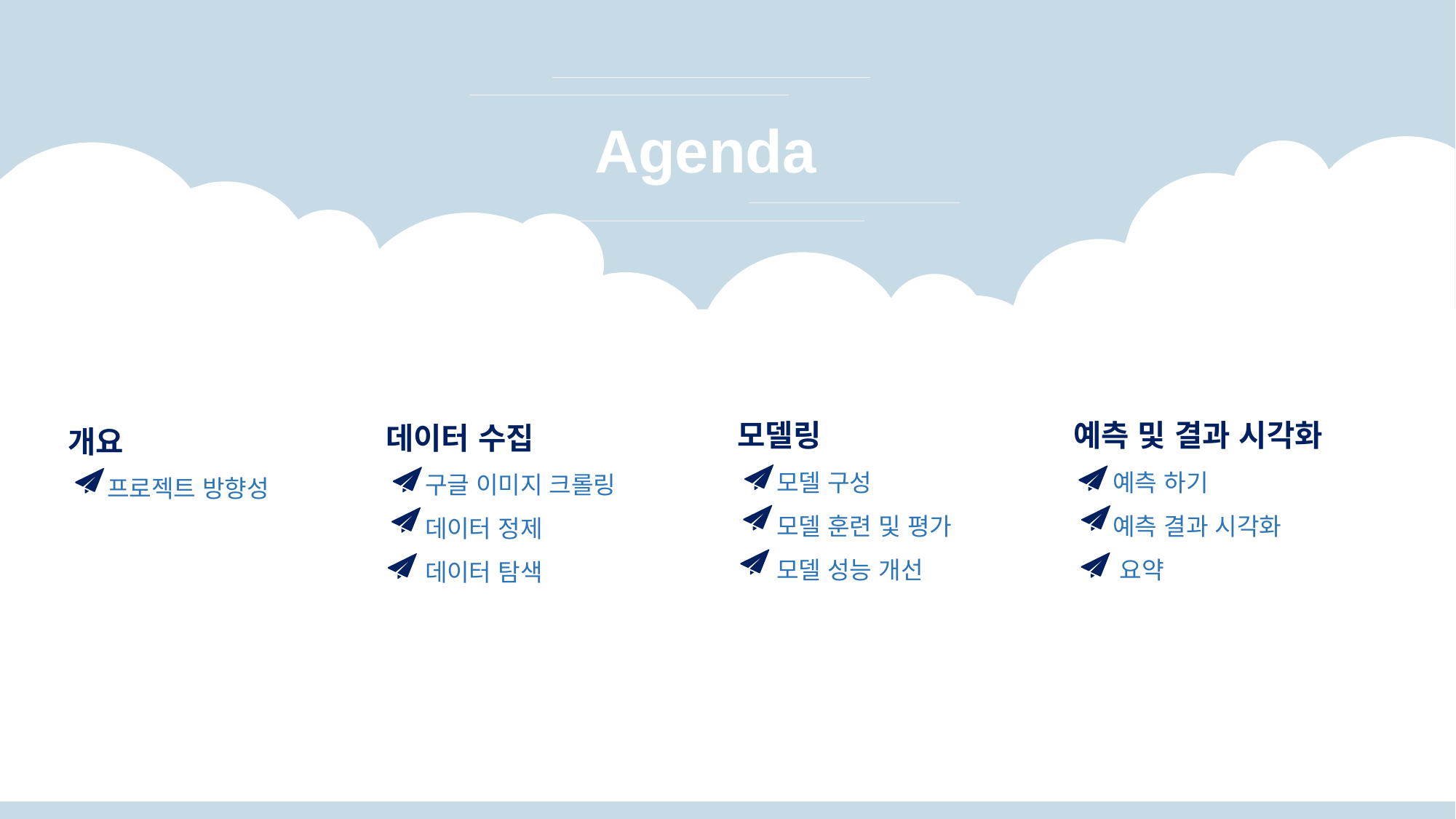

Agenda

예측 및 결과 시각화
     예측 하기
     예측 결과 시각화
      요약

모델링
     모델 구성
     모델 훈련 및 평가
     모델 성능 개선

데이터 수집
     구글 이미지 크롤링
     데이터 정제
     데이터 탐색

개요
     프로젝트 방향성